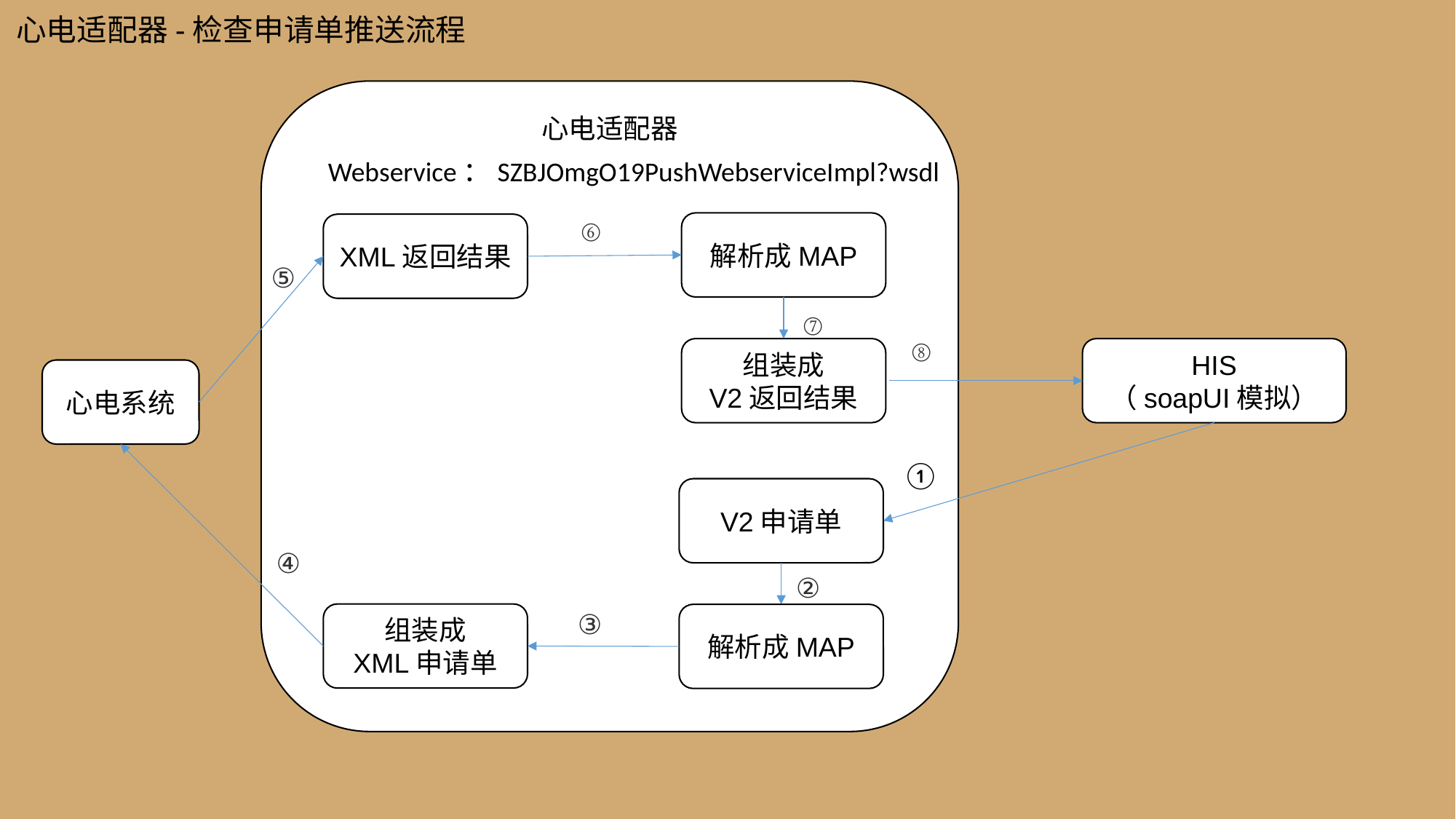

心电适配器-检查申请单推送流程
心电适配器

Webservice：SZBJOmgO19PushWebserviceImpl?wsdl
⑥
解析成MAP
XML返回结果
⑤
⑦
⑧
组装成
V2返回结果
HIS
（soapUI模拟）
心电系统
①
V2申请单
④
②
③
组装成
XML申请单
解析成MAP